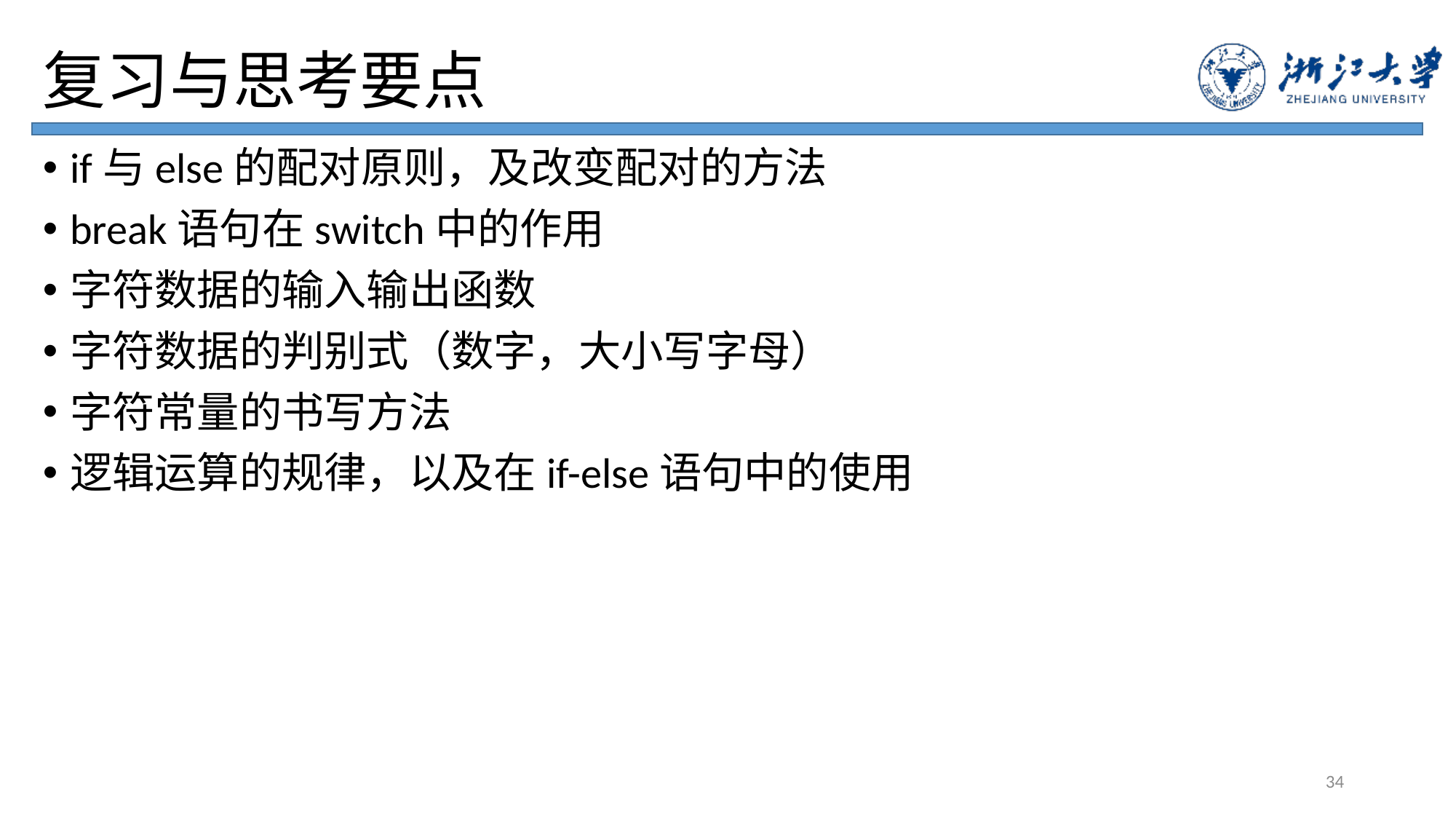

# 复习与思考要点
if与else的配对原则，及改变配对的方法
break语句在switch中的作用
字符数据的输入输出函数
字符数据的判别式（数字，大小写字母）
字符常量的书写方法
逻辑运算的规律，以及在if-else语句中的使用
34